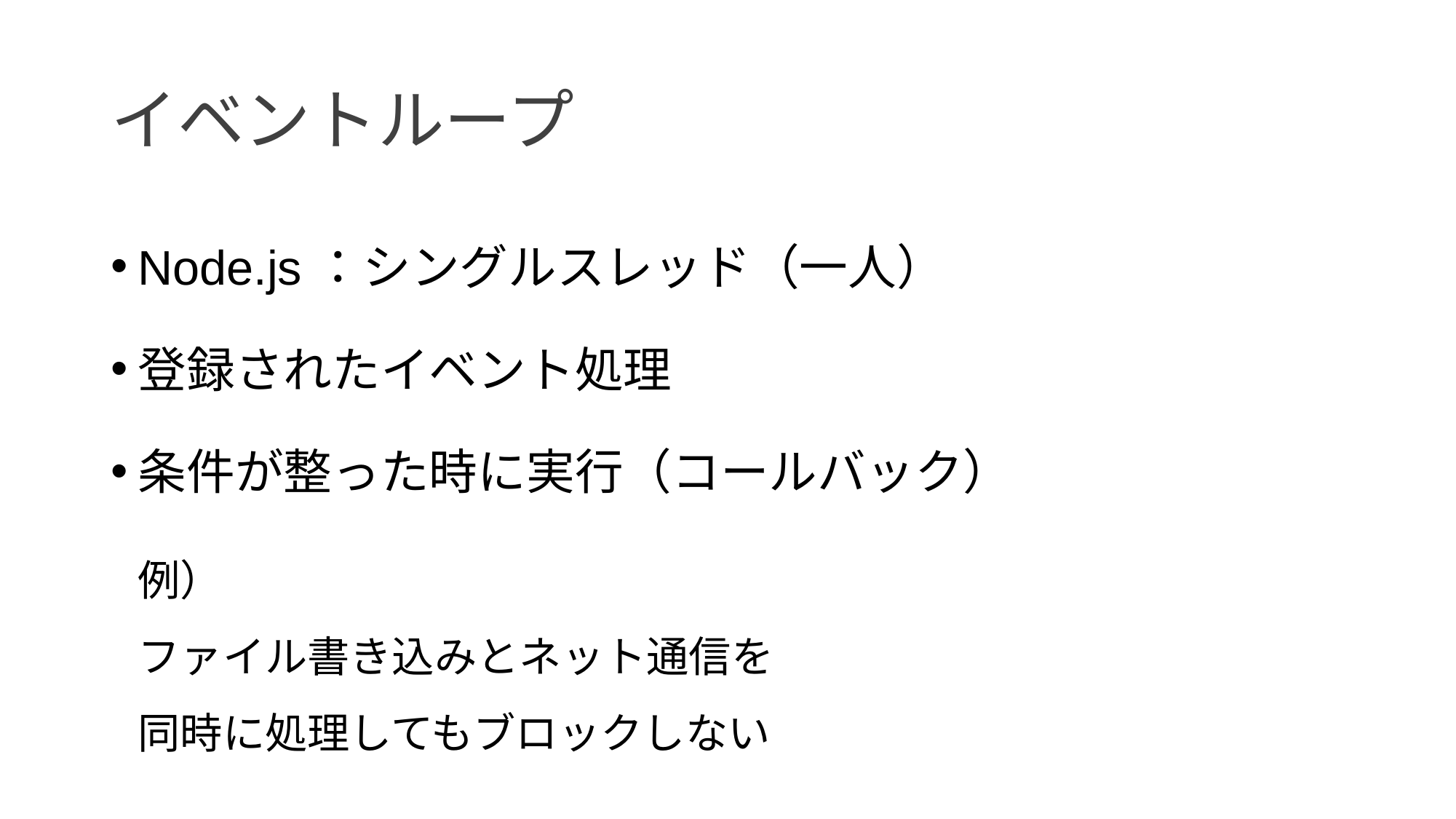

# イベントループ
Node.js：シングルスレッド（一人）
登録されたイベント処理
条件が整った時に実行（コールバック）
例）
ファイル書き込みとネット通信を
同時に処理してもブロックしない